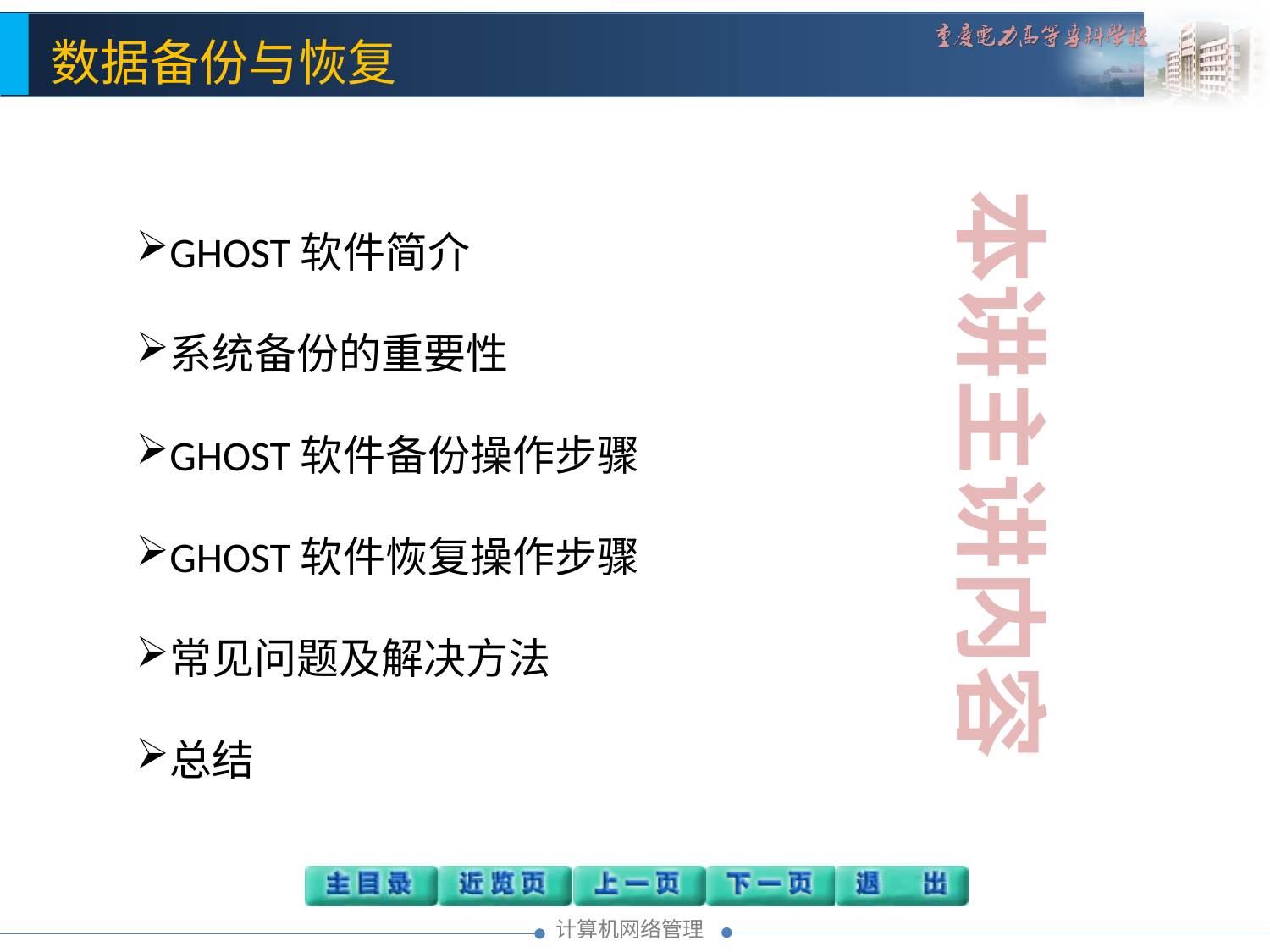

本讲主讲内容
GHOST软件简介
系统备份的重要性
GHOST软件备份操作步骤
GHOST软件恢复操作步骤
常见问题及解决方法
总结